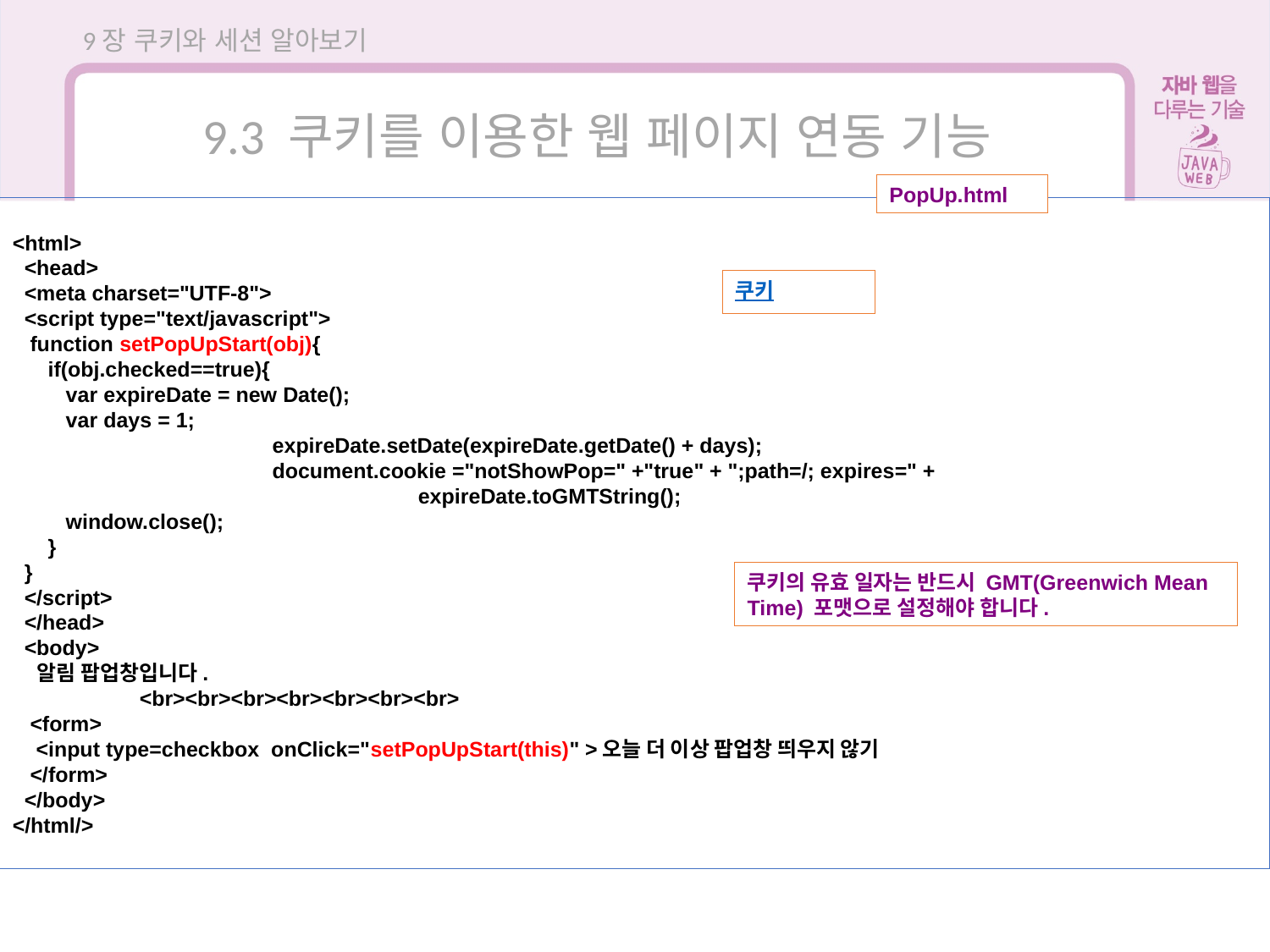

9장 쿠키와 세션 알아보기
9.3 쿠키를 이용한 웹 페이지 연동 기능
PopUp.html

<html>
  <head>
  <meta charset="UTF-8">
  <script type="text/javascript">
   function setPopUpStart(obj){
      if(obj.checked==true){
         var expireDate = new Date();
         var days = 1;
		 expireDate.setDate(expireDate.getDate() + days);
		 document.cookie ="notShowPop=" +"true" + ";path=/; expires=" +
	                                               expireDate.toGMTString();
         window.close();
      }
  }
  </script>
  </head>
  <body>
    알림 팝업창입니다.
	<br><br><br><br><br><br><br>
   <form>
    <input type=checkbox  onClick="setPopUpStart(this)" >오늘 더 이상 팝업창 띄우지 않기
   </form>
  </body>
</html/>

쿠키
쿠키의 유효 일자는 반드시 GMT(Greenwich Mean Time) 포맷으로 설정해야 합니다.